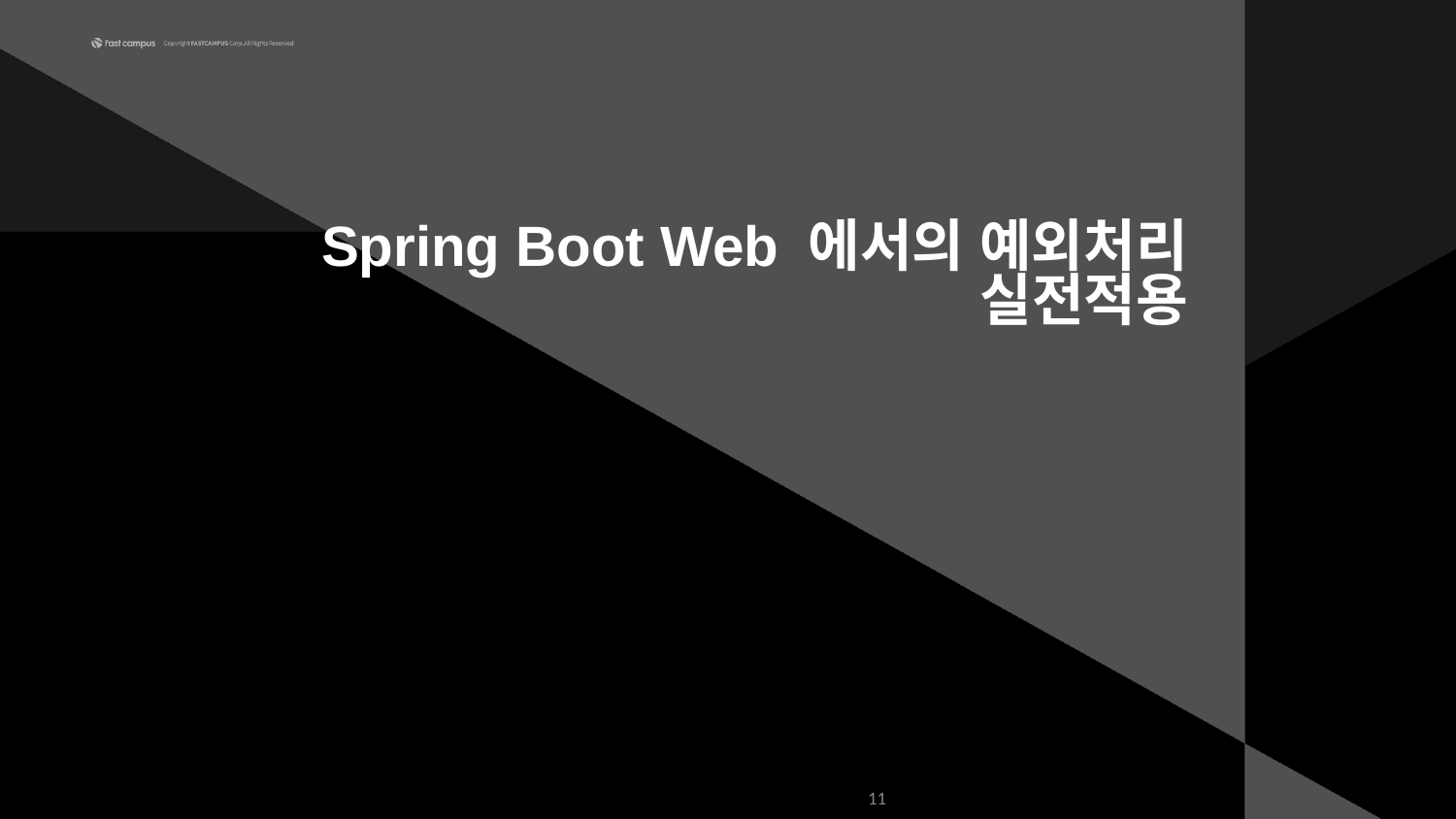

Spring Boot Web 에서의 예외처리 실전적용
11